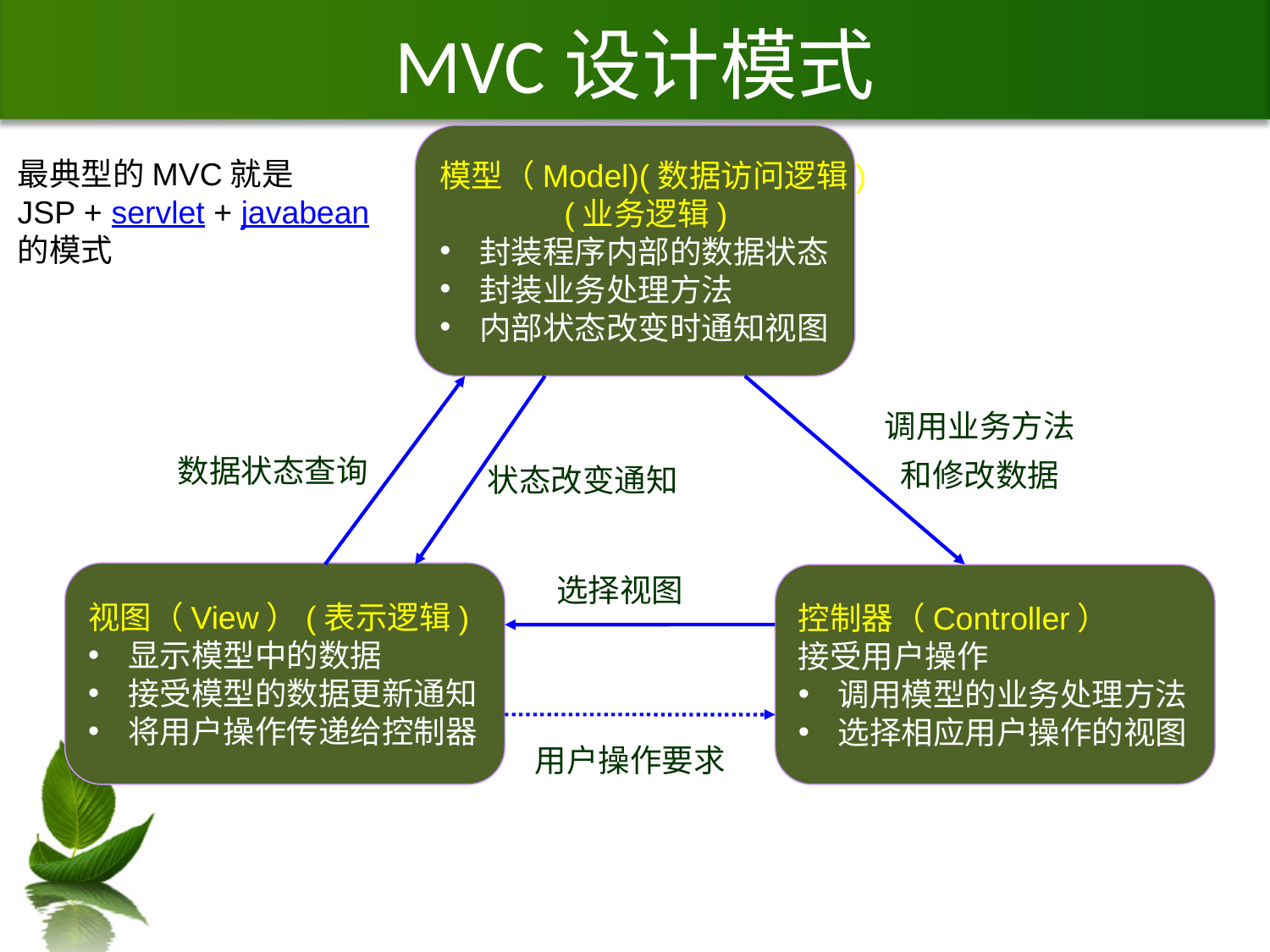

# MVC设计模式
模型（Model)(数据访问逻辑)
              (业务逻辑)
封装程序内部的数据状态
封装业务处理方法
内部状态改变时通知视图

调用业务方法
和修改数据
数据状态查询
状态改变通知
视图（View）(表示逻辑)
显示模型中的数据
接受模型的数据更新通知
将用户操作传递给控制器
选择视图
控制器（Controller）
接受用户操作
调用模型的业务处理方法
选择相应用户操作的视图

用户操作要求
最典型的MVC就是
JSP + servlet + javabean
的模式